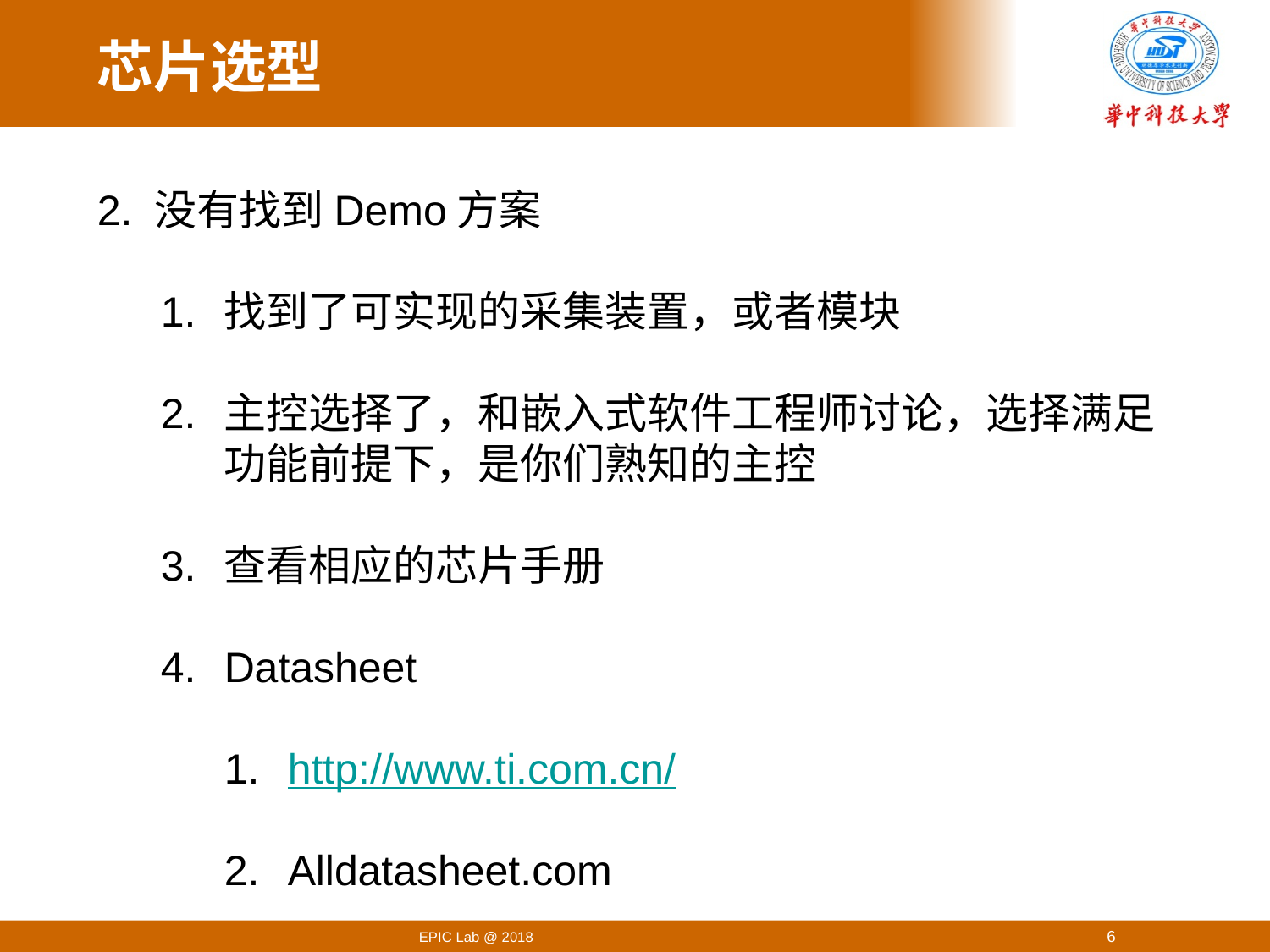

芯片选型
2. 没有找到Demo方案

找到了可实现的采集装置，或者模块

主控选择了，和嵌入式软件工程师讨论，选择满足功能前提下，是你们熟知的主控

查看相应的芯片手册

Datasheet

http://www.ti.com.cn/

Alldatasheet.com

EPIC Lab @ 2018
6